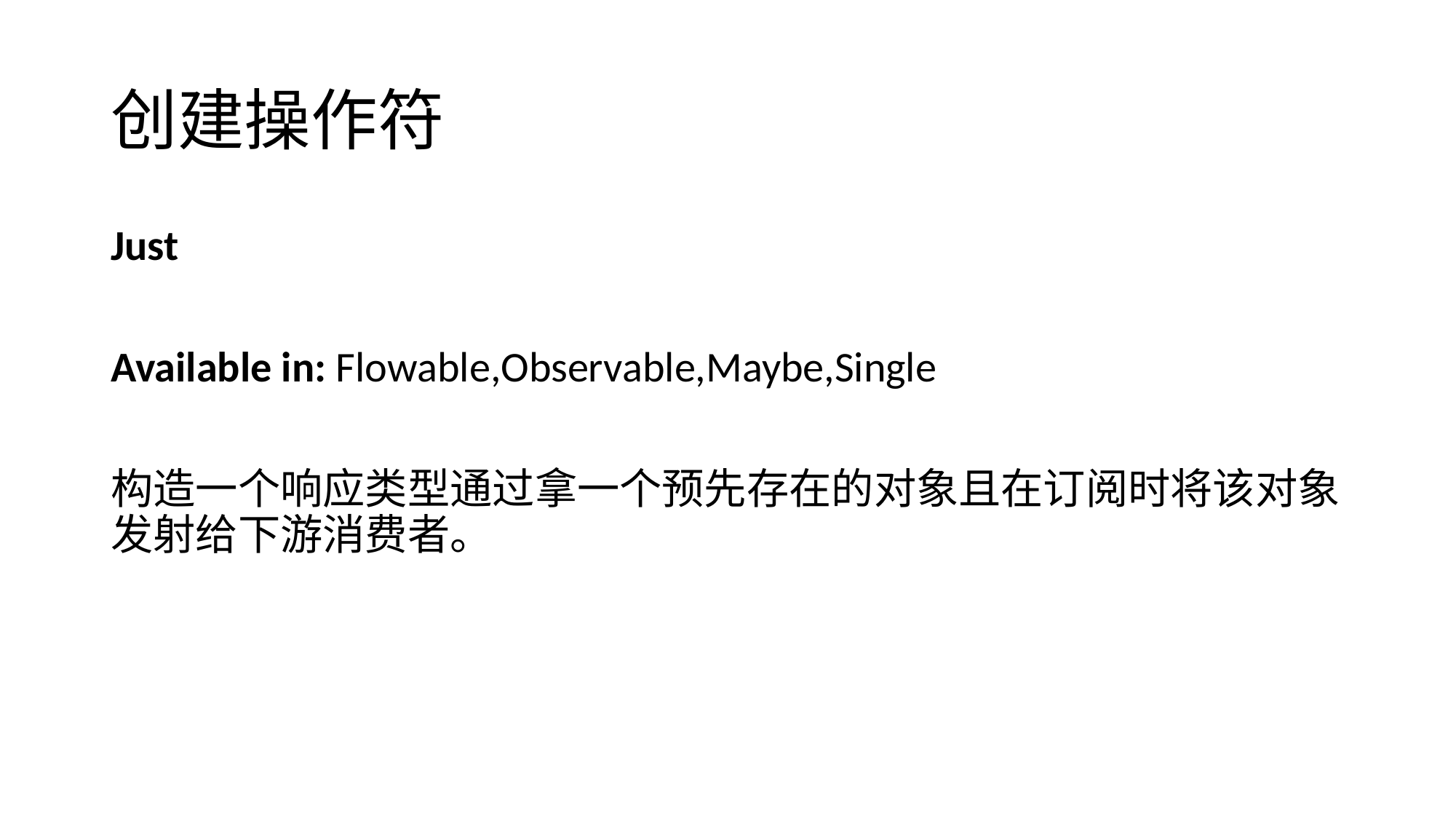

# 创建操作符
Just

Available in: Flowable,Observable,Maybe,Single

构造一个响应类型通过拿一个预先存在的对象且在订阅时将该对象发射给下游消费者。